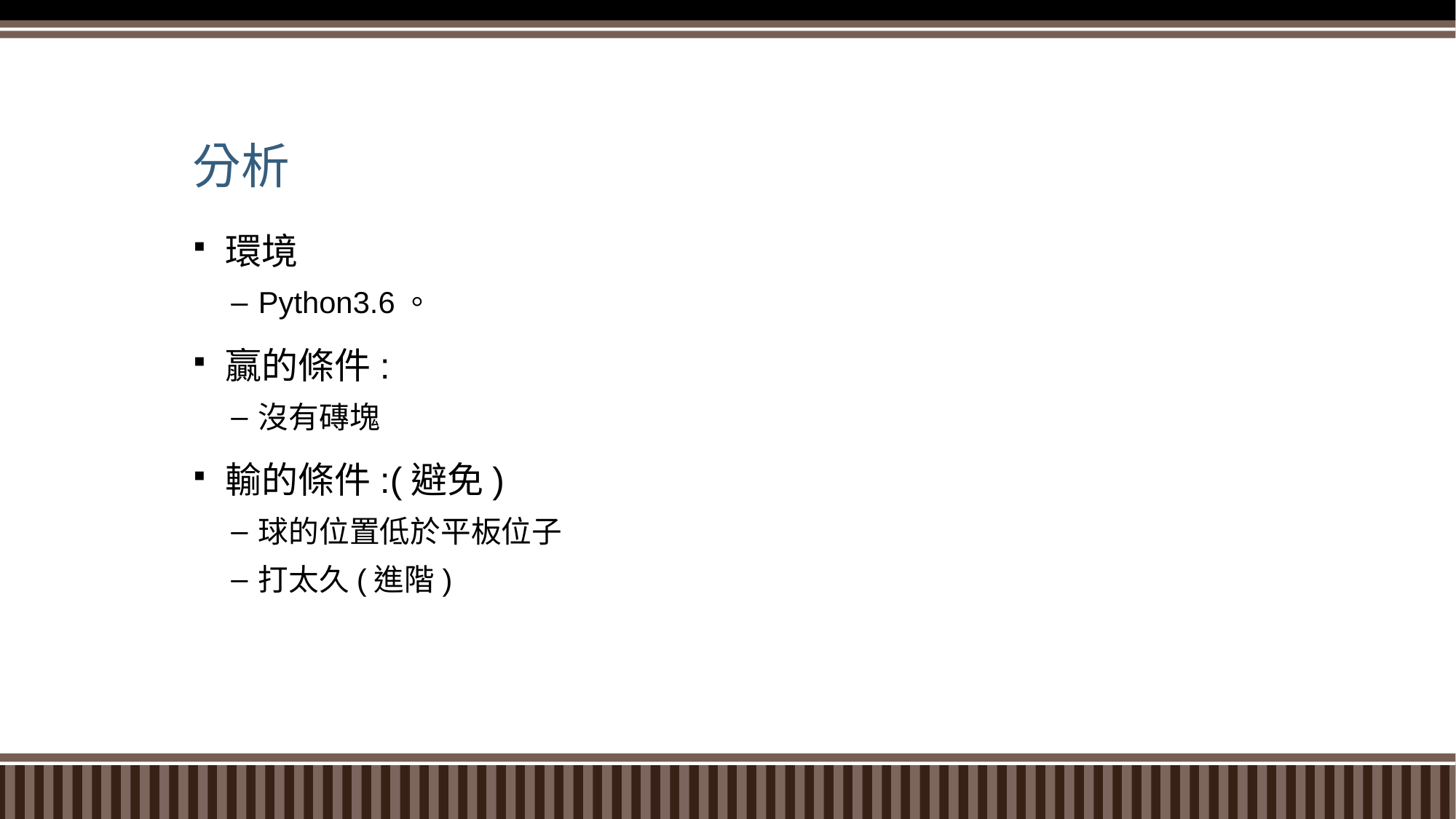

# 分析
環境
Python3.6。
贏的條件:
沒有磚塊
輸的條件:(避免)
球的位置低於平板位子
打太久(進階)